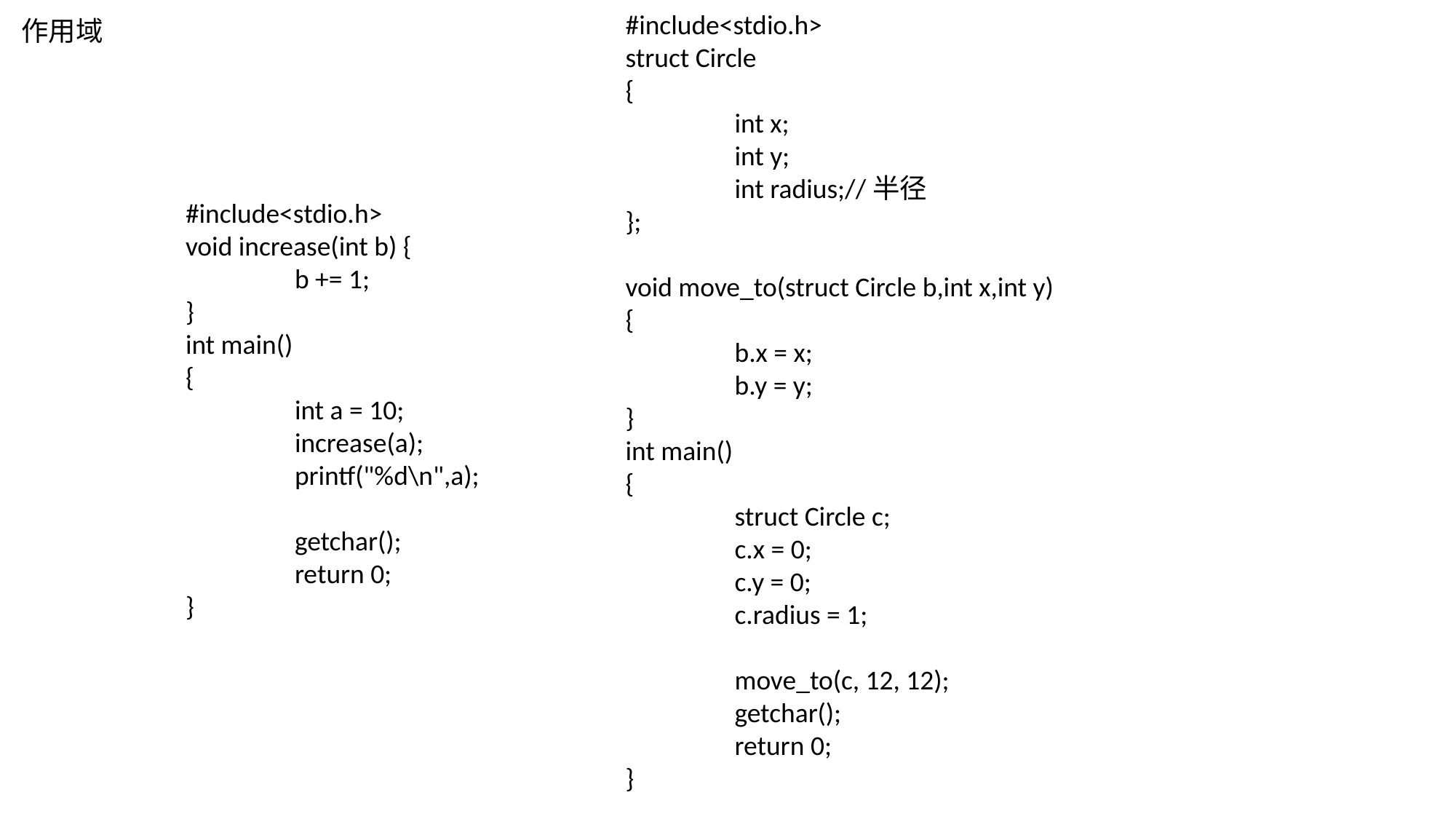

#include<stdio.h>
struct Circle
{
	int x;
	int y;
	int radius;//半径
};

void move_to(struct Circle b,int x,int y)
{
	b.x = x;
	b.y = y;
}
int main()
{
	struct Circle c;
	c.x = 0;
	c.y = 0;
	c.radius = 1;

	move_to(c, 12, 12);
	getchar();
	return 0;
}
作用域
#include<stdio.h>
void increase(int b) {
	b += 1;
}
int main()
{
	int a = 10;
	increase(a);
	printf("%d\n",a);

	getchar();
	return 0;
}